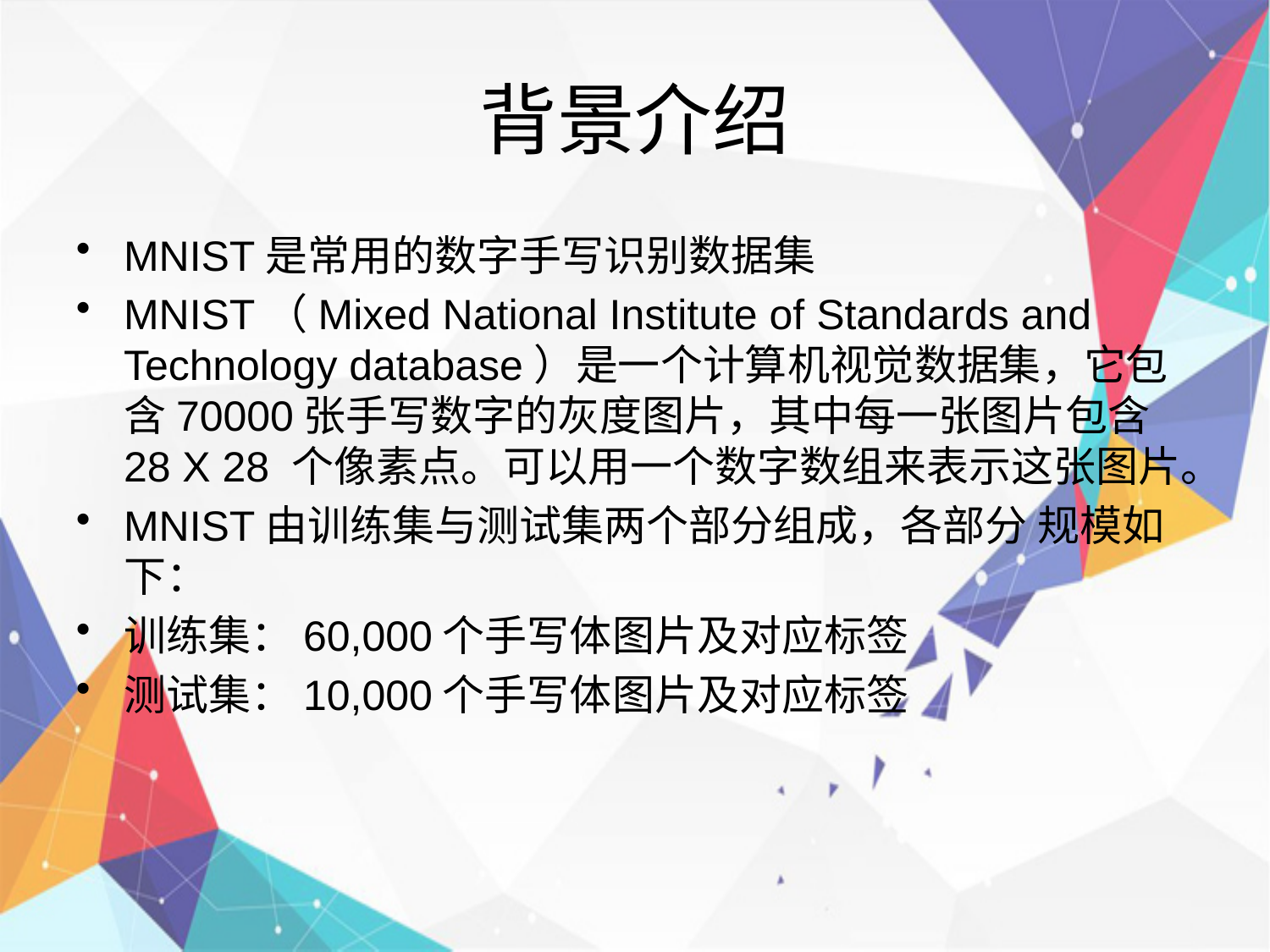

# 背景介绍
MNIST是常用的数字手写识别数据集
MNIST（Mixed National Institute of Standards and Technology database）是一个计算机视觉数据集，它包含70000张手写数字的灰度图片，其中每一张图片包含 28 X 28 个像素点。可以用一个数字数组来表示这张图片。
MNIST由训练集与测试集两个部分组成，各部分 规模如下：
训练集：60,000个手写体图片及对应标签
测试集：10,000个手写体图片及对应标签